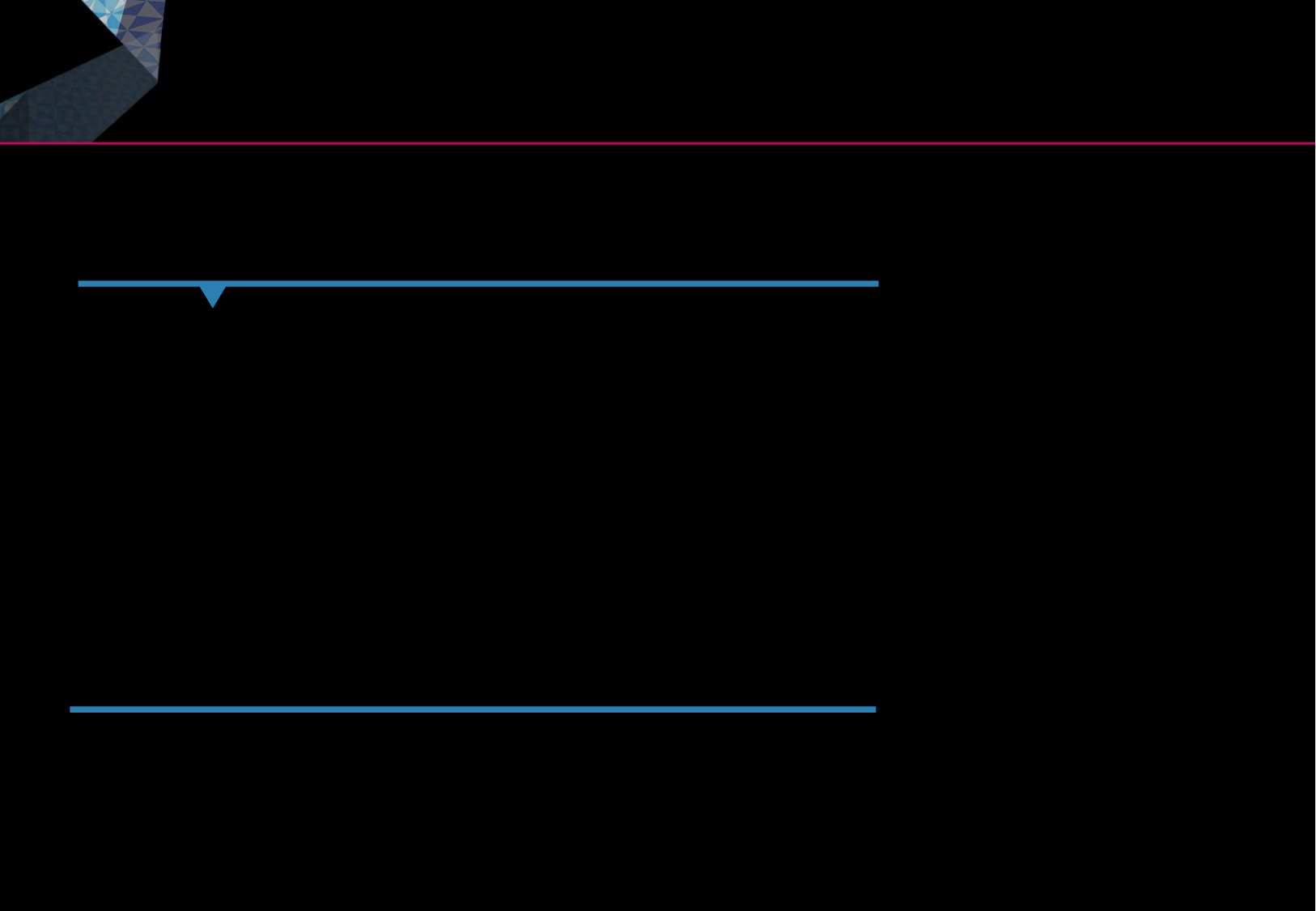

Handler 특징
SimpleUrlHandlerMapping 특징

SimpleUrlHandlerMapping
○ BeanNameUrlHandlerMapping 은 빈 이름에 매핑정보를 넣기 때문에 매핑정보를 관리하기 불편하다는 단점이 있다.
○ SimpleUrlHandlerMapping 은 URL 과 컨트롤러의 매핑정보를 한 곳에 모아 놓을 수 있는 핸들러 매핑 전략이다.
○ 매핑정보는 SimpleUrlHandlerMapping 빈의 프로퍼티에 넣어준다.
○ 디폴트 핸들러 매핑 전략이 아니기도 하고 프로퍼티에 매핑정보를 직접 넣어줘야 하므로 SimpleUrlHandlerMapping 빈을 등록해야 사용할 수 있다.